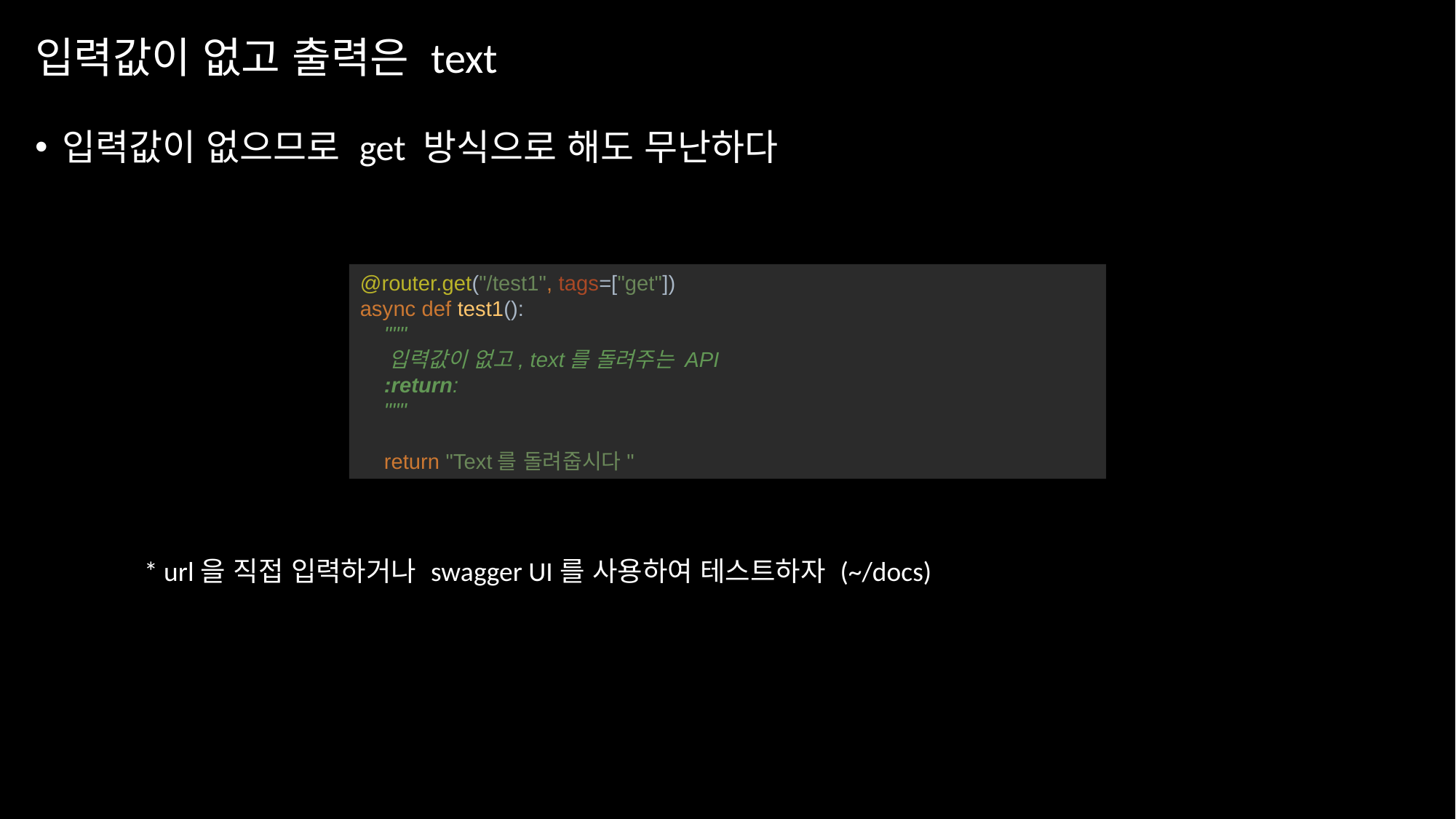

# 입력값이 없고 출력은 text
입력값이 없으므로 get 방식으로 해도 무난하다

* url을 직접 입력하거나 swagger UI를 사용하여 테스트하자 (~/docs)
@router.get("/test1", tags=["get"])
async def test1():
    """
    입력값이 없고, text를 돌려주는 API
    :return:
    """
    return "Text를 돌려줍시다"